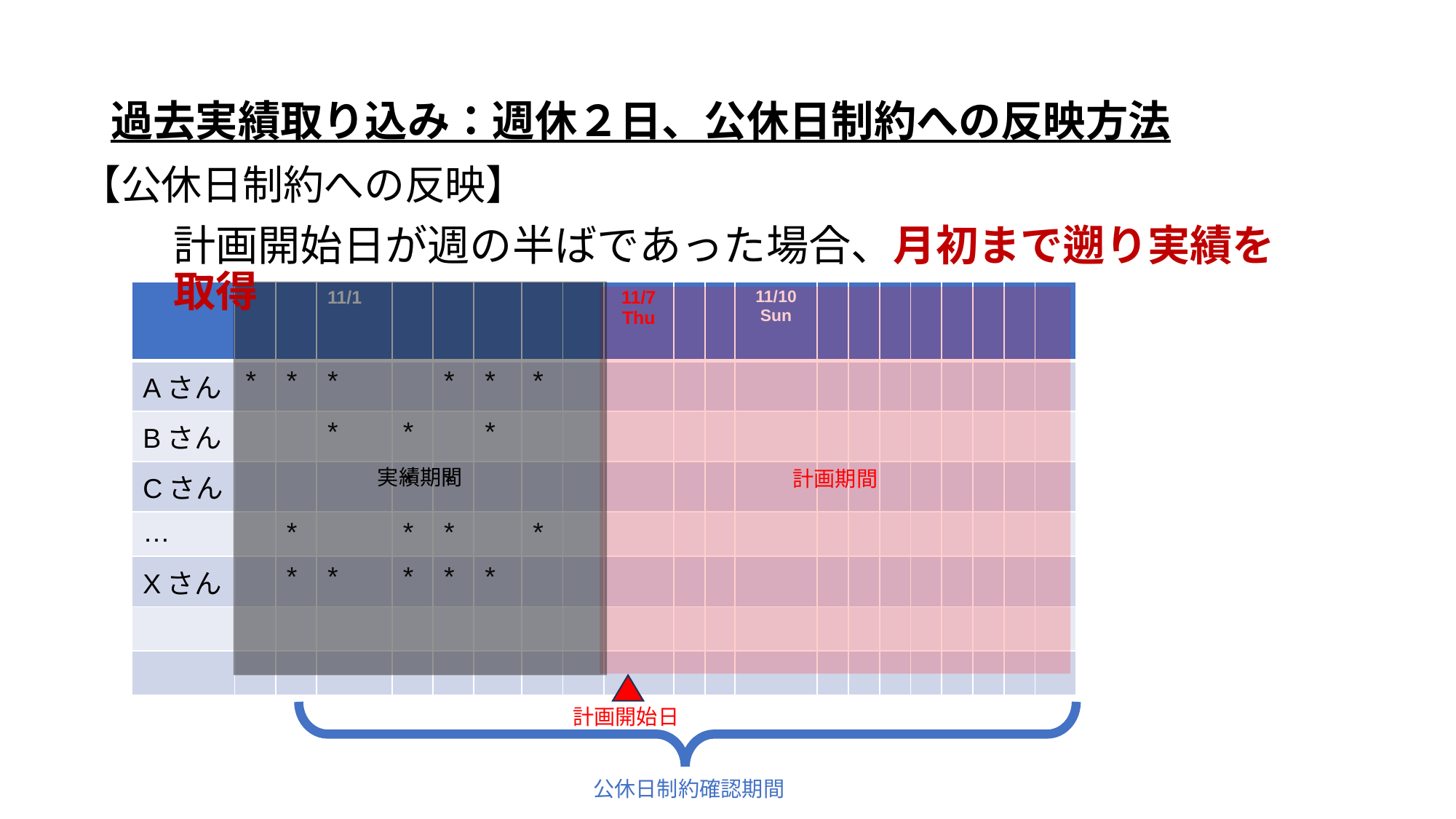

# 過去実績取り込み：週休２日、公休日制約への反映方法
【公休日制約への反映】
計画開始日が週の半ばであった場合、月初まで遡り実績を取得
実績期間
|  |  |  | 11/1 |  |  |  |  |  | 11/7 Thu |  |  | 11/10 Sun |  |  |  |  |  |  |  |  |
| --- | --- | --- | --- | --- | --- | --- | --- | --- | --- | --- | --- | --- | --- | --- | --- | --- | --- | --- | --- | --- |
| Aさん | \* | \* | \* |  | \* | \* | \* |  |  |  |  |  |  |  |  |  |  |  |  |  |
| Bさん |  |  | \* | \* |  | \* |  |  |  |  |  |  |  |  |  |  |  |  |  |  |
| Cさん |  |  |  | \* | \* |  |  |  |  |  |  |  |  |  |  |  |  |  |  |  |
| … |  | \* |  | \* | \* |  | \* |  |  |  |  |  |  |  |  |  |  |  |  |  |
| Xさん |  | \* | \* | \* | \* | \* |  |  |  |  |  |  |  |  |  |  |  |  |  |  |
|  |  |  |  |  |  |  |  |  |  |  |  |  |  |  |  |  |  |  |  |  |
|  |  |  |  |  |  |  |  |  |  |  |  |  |  |  |  |  |  |  |  |  |
計画期間

計画開始日
公休日制約確認期間